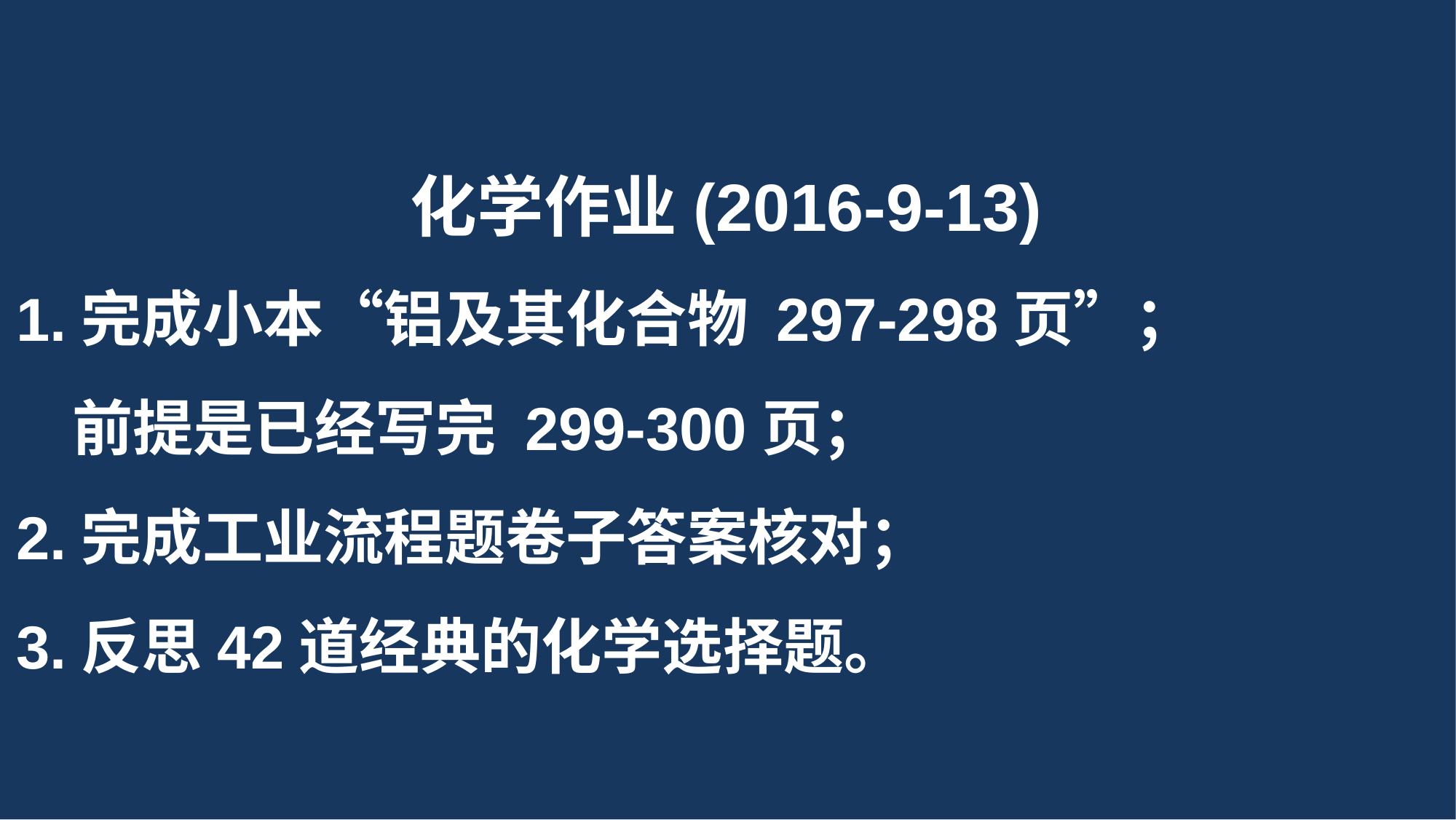

化学作业(2016-9-13)
1.完成小本“铝及其化合物 297-298页”；
   前提是已经写完 299-300页；
2.完成工业流程题卷子答案核对；
3.反思42道经典的化学选择题。